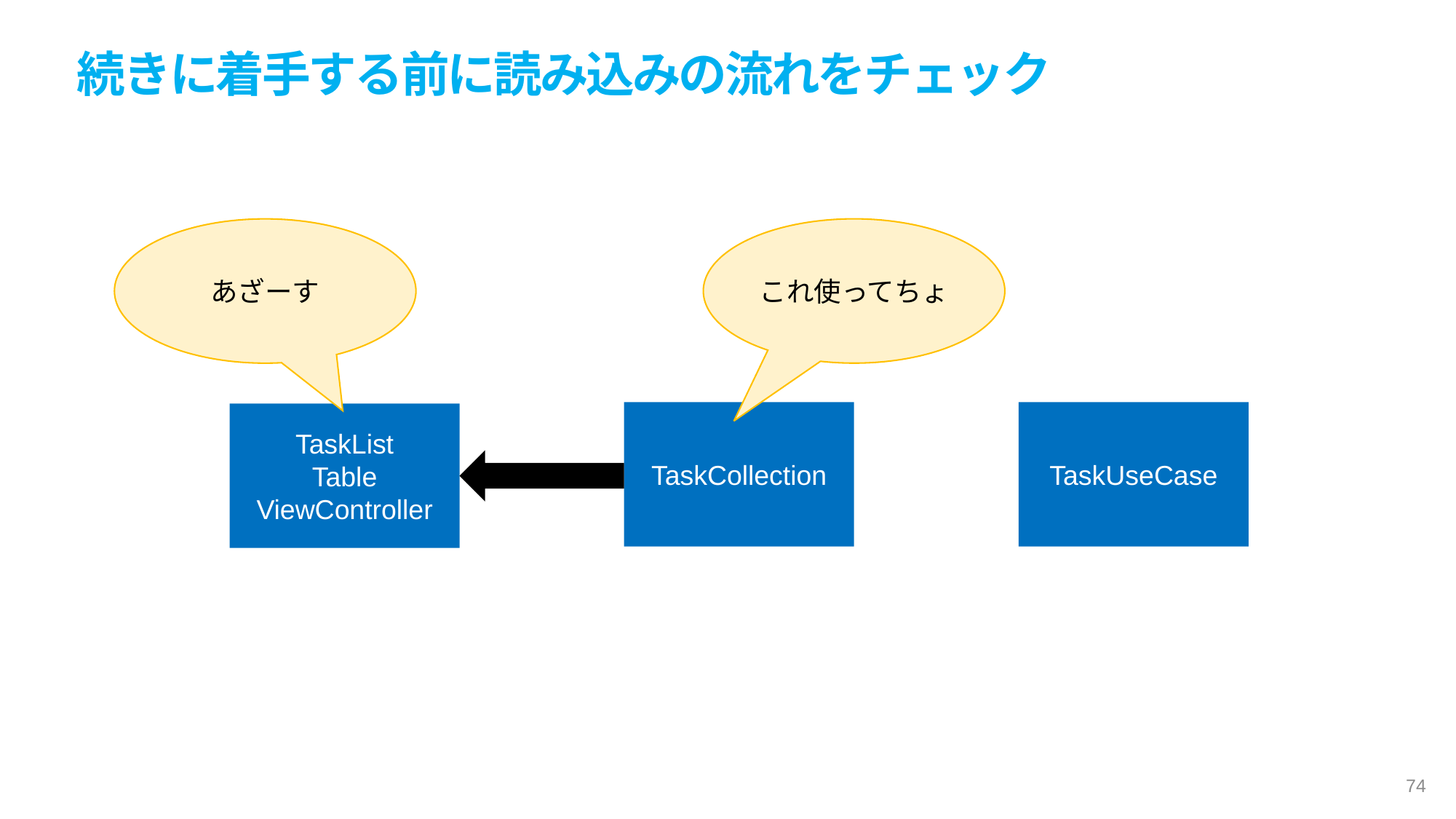

続きに着手する前に読み込みの流れをチェック
あざーす
これ使ってちょ
TaskCollection
TaskUseCase
TaskList
Table
ViewController

74